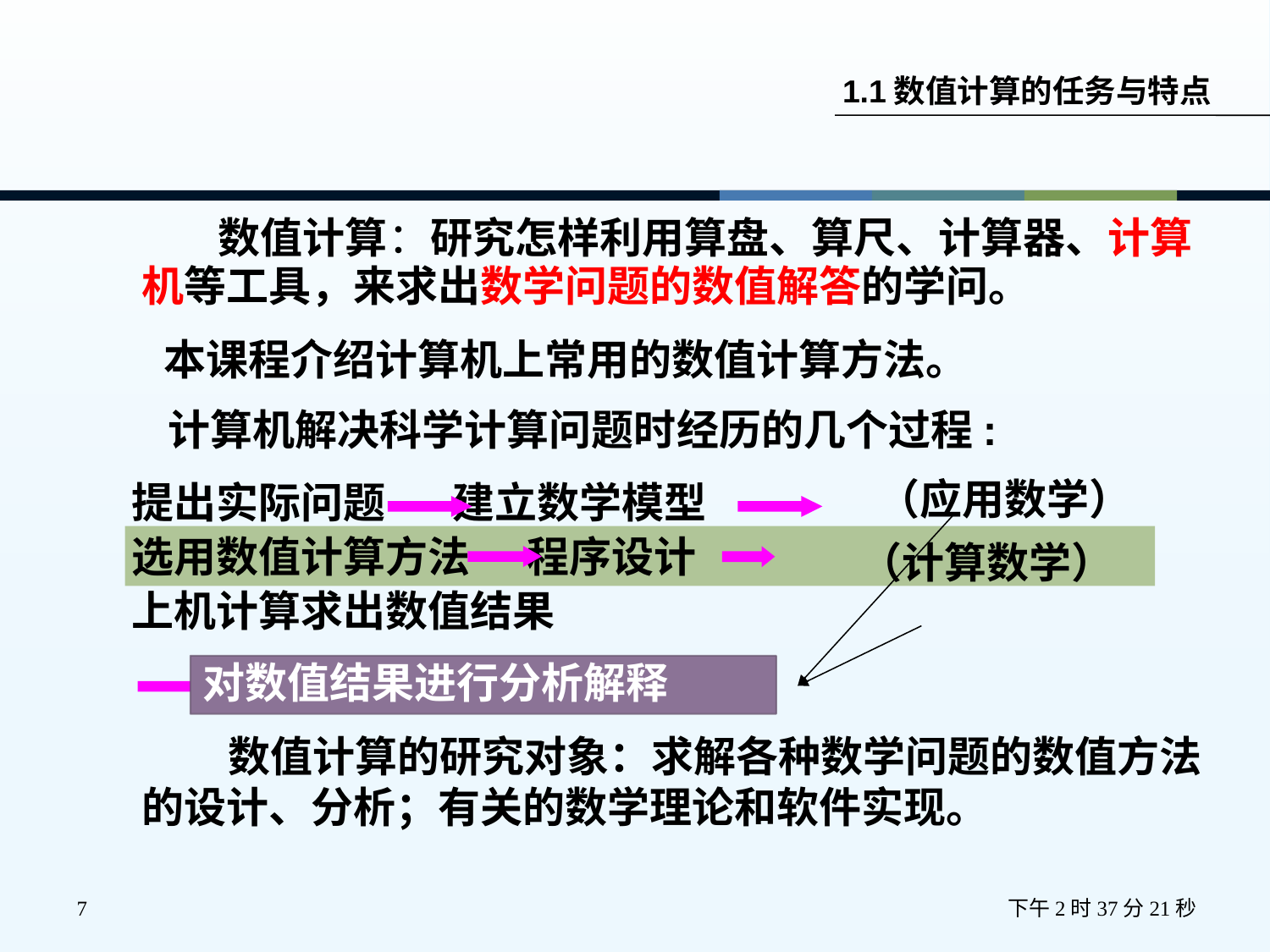

1.1数值计算的任务与特点

     数值计算：研究怎样利用算盘、算尺、计算器、计算机等工具，来求出数学问题的数值解答的学问。
本课程介绍计算机上常用的数值计算方法。
计算机解决科学计算问题时经历的几个过程:
（应用数学）
提出实际问题       建立数学模型
选用数值计算方法      程序设计
上机计算求出数值结果

对数值结果进行分析解释

（计算数学）
数值计算的研究对象：求解各种数学问题的数值方法的设计、分析；有关的数学理论和软件实现。
7
下午2时37分21秒